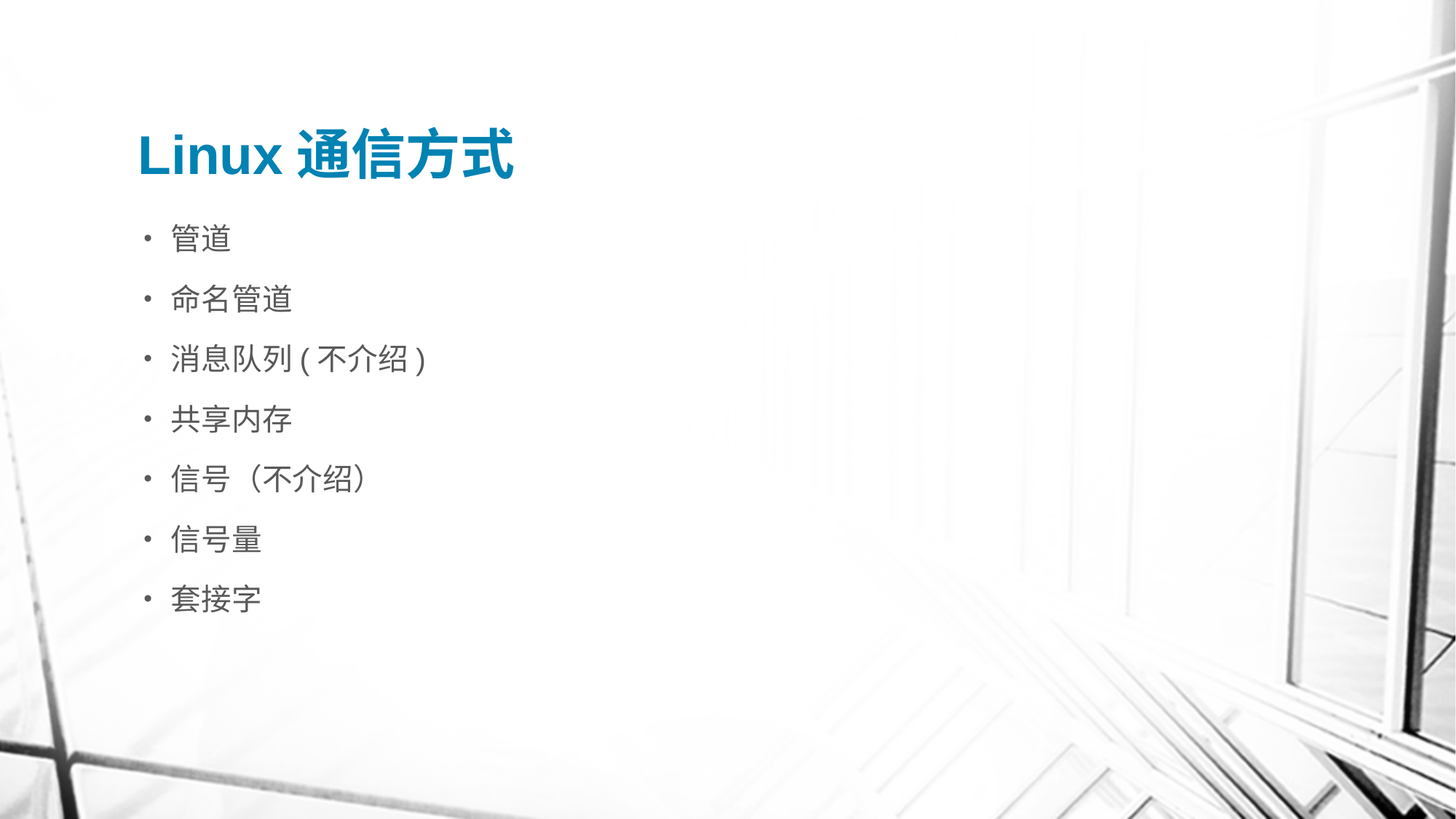

# Linux通信方式
管道
命名管道
消息队列(不介绍)
共享内存
信号（不介绍）
信号量
套接字